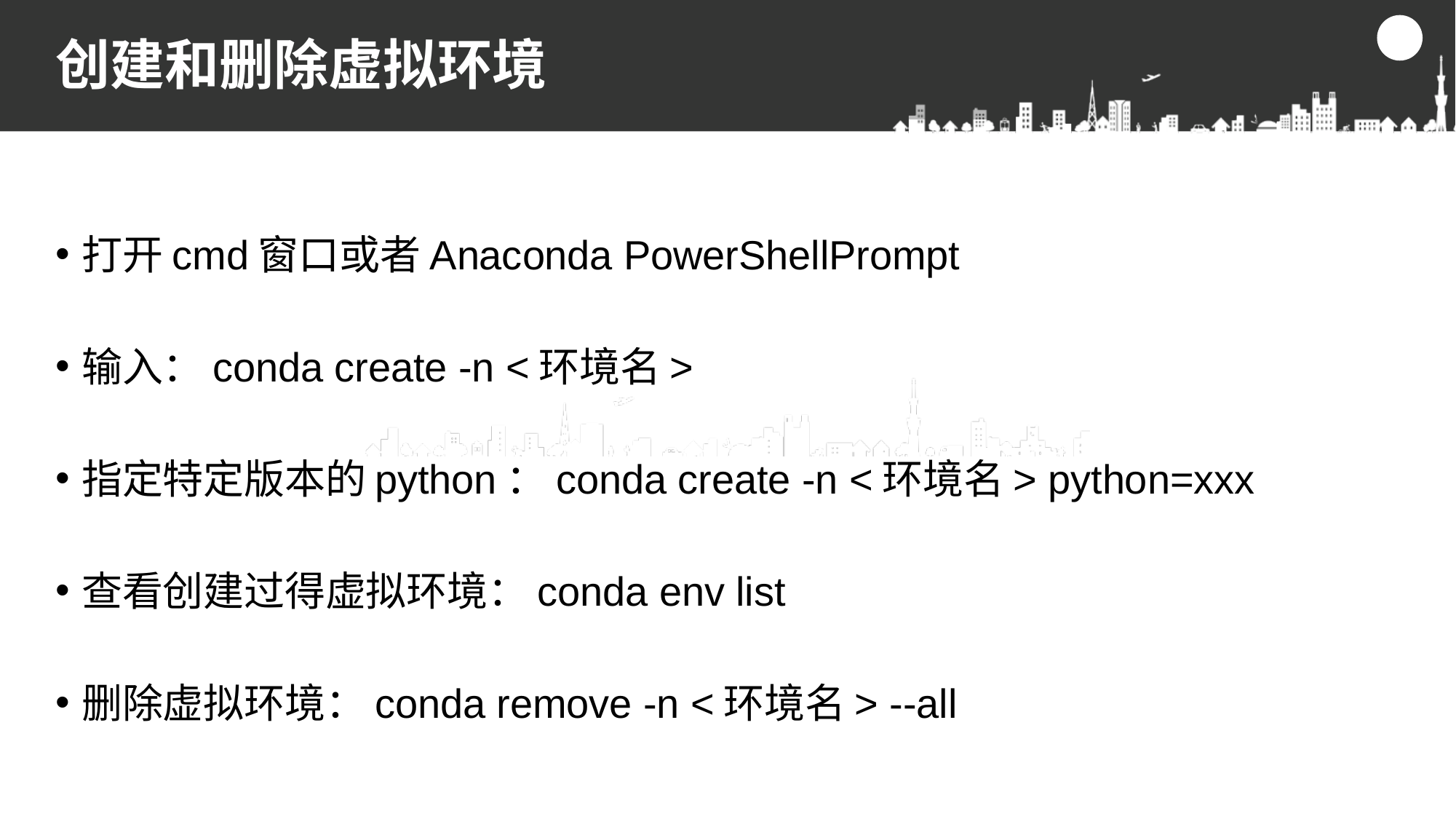

# 创建和删除虚拟环境
22
打开cmd窗口或者Anaconda PowerShellPrompt
输入：conda create -n <环境名>
指定特定版本的python：conda create -n <环境名> python=xxx
查看创建过得虚拟环境：conda env list
删除虚拟环境：conda remove -n <环境名> --all